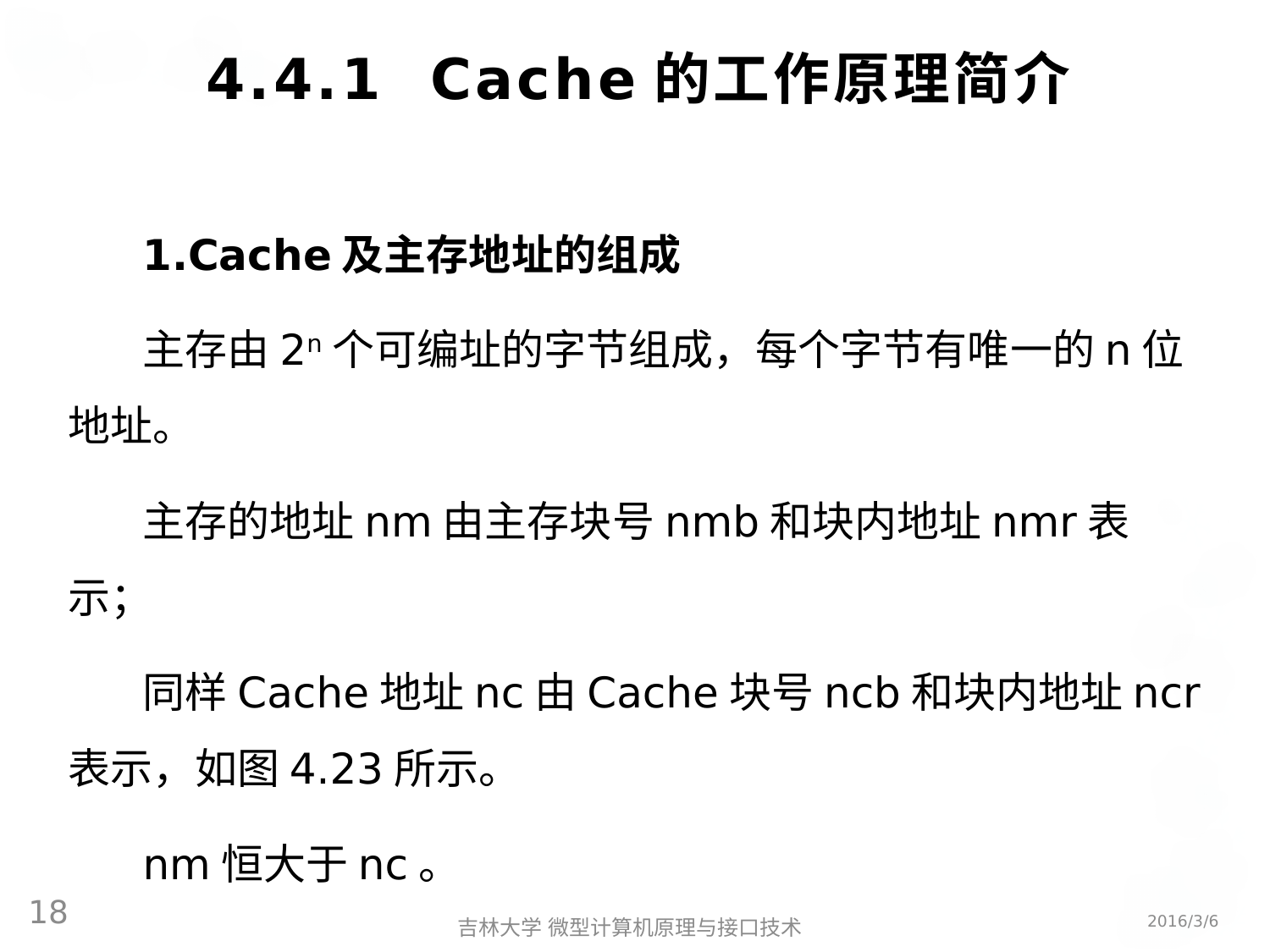

# 4.4.1  Cache的工作原理简介
1.Cache及主存地址的组成
主存由2n个可编址的字节组成，每个字节有唯一的n位地址。
主存的地址nm由主存块号nmb和块内地址nmr表示；
同样Cache地址nc由Cache块号ncb和块内地址ncr表示，如图4.23所示。
nm恒大于nc。
18
2016/3/6
吉林大学 微型计算机原理与接口技术